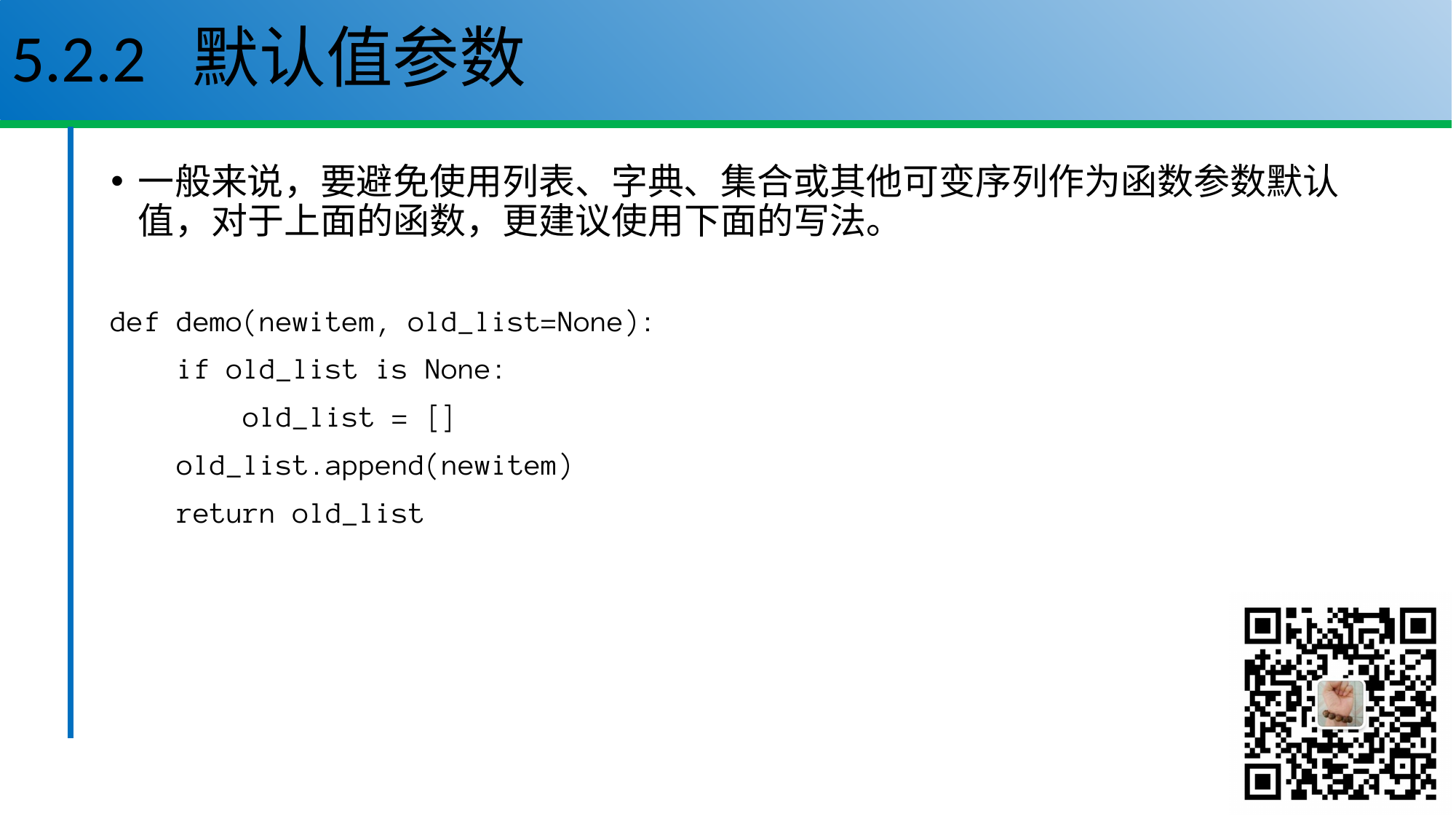

# 5.2.2  默认值参数
一般来说，要避免使用列表、字典、集合或其他可变序列作为函数参数默认值，对于上面的函数，更建议使用下面的写法。

def demo(newitem, old_list=None):
    if old_list is None:
        old_list = []
    old_list.append(newitem)
    return old_list
31